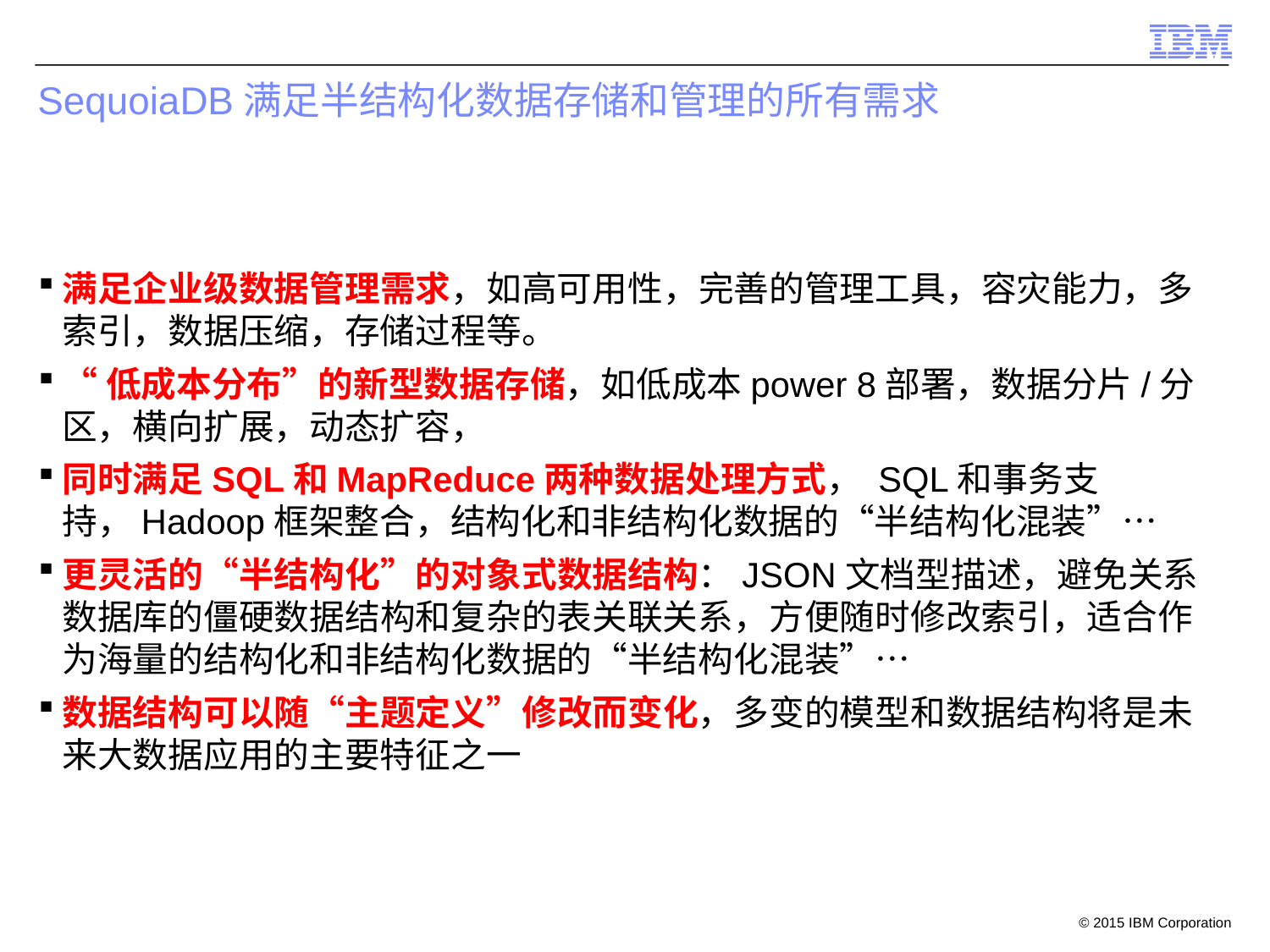

# SequoiaDB满足半结构化数据存储和管理的所有需求
满足企业级数据管理需求，如高可用性，完善的管理工具，容灾能力，多索引，数据压缩，存储过程等。
“低成本分布”的新型数据存储，如低成本power 8部署，数据分片/分区，横向扩展，动态扩容，
同时满足SQL和MapReduce两种数据处理方式， SQL和事务支持，Hadoop框架整合，结构化和非结构化数据的“半结构化混装”…
更灵活的“半结构化”的对象式数据结构：JSON文档型描述，避免关系数据库的僵硬数据结构和复杂的表关联关系，方便随时修改索引，适合作为海量的结构化和非结构化数据的“半结构化混装”…
数据结构可以随“主题定义”修改而变化，多变的模型和数据结构将是未来大数据应用的主要特征之一